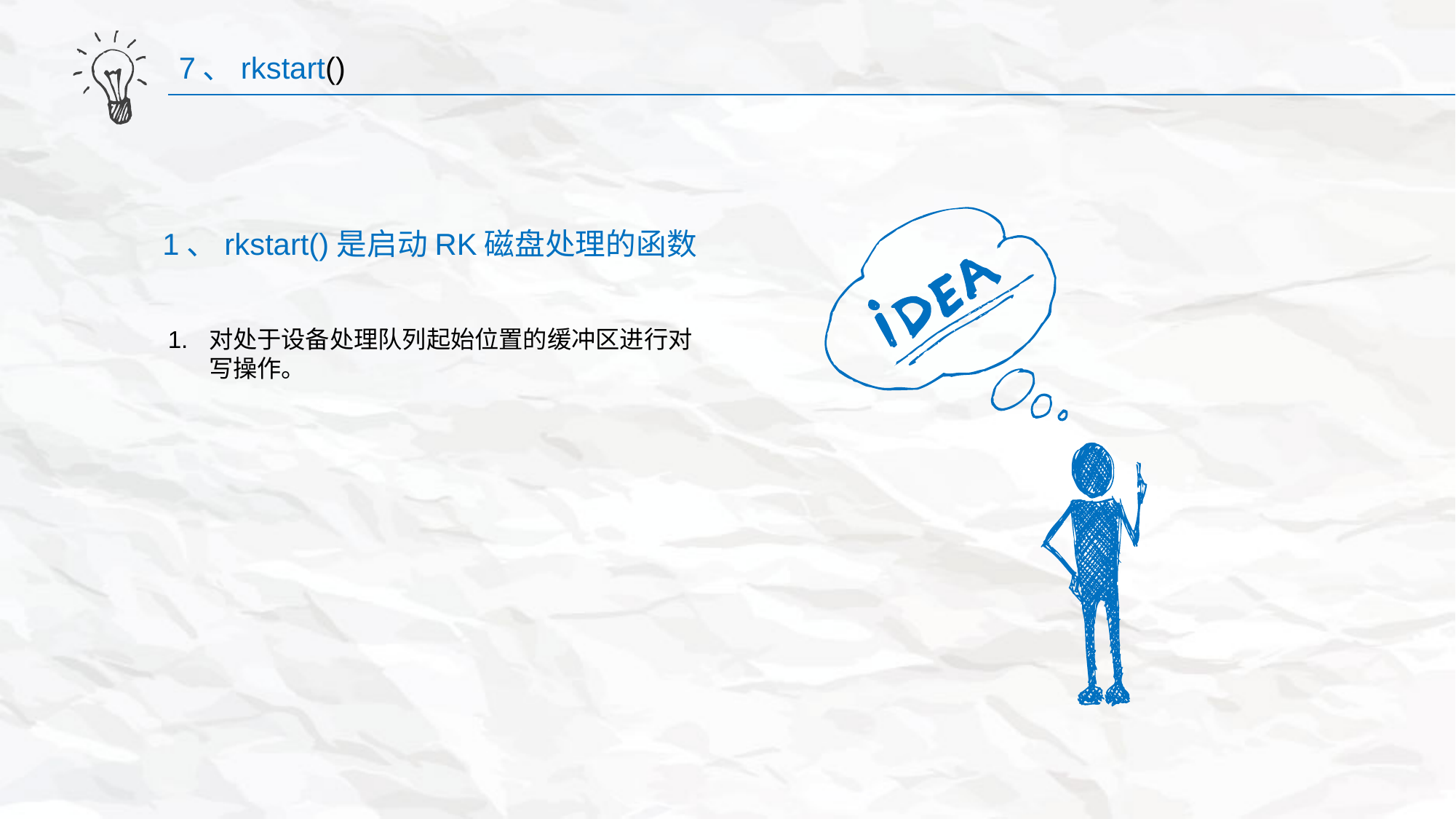

7、rkstart()

1、rkstart()是启动RK磁盘处理的函数
对处于设备处理队列起始位置的缓冲区进行对写操作。